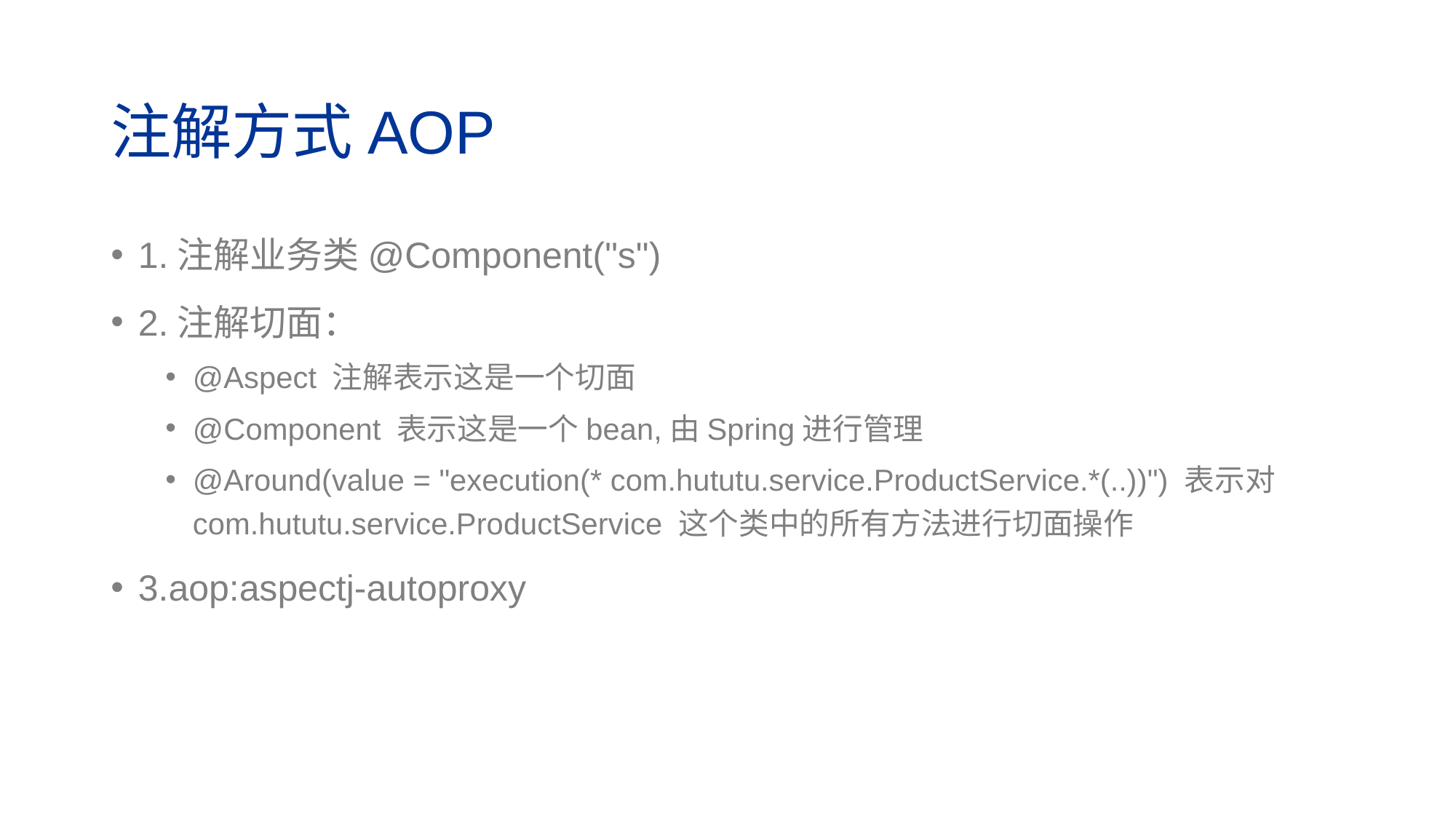

# 注解方式AOP
1.注解业务类@Component("s")
2.注解切面：
@Aspect 注解表示这是一个切面
@Component 表示这是一个bean,由Spring进行管理
@Around(value = "execution(* com.hututu.service.ProductService.*(..))") 表示对com.hututu.service.ProductService 这个类中的所有方法进行切面操作
3.aop:aspectj-autoproxy